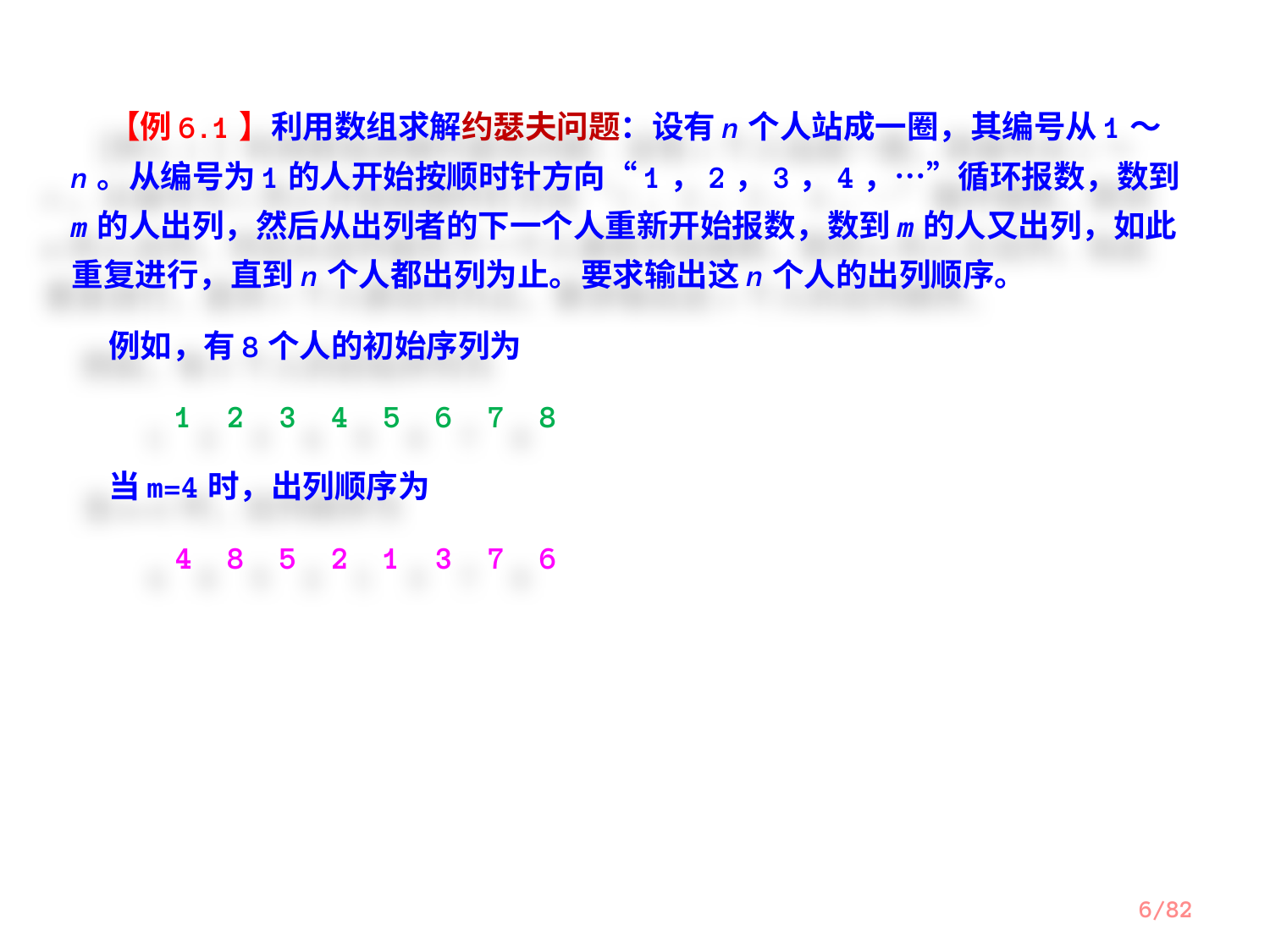

【例6.1】利用数组求解约瑟夫问题：设有n个人站成一圈，其编号从1～n。从编号为1的人开始按顺时针方向“1，2，3，4，…”循环报数，数到m的人出列，然后从出列者的下一个人重新开始报数，数到m的人又出列，如此重复进行，直到n个人都出列为止。要求输出这n个人的出列顺序。
    例如，有8个人的初始序列为
      1  2  3  4  5  6  7  8
    当m=4时，出列顺序为
      4  8  5  2  1  3  7  6
6/82